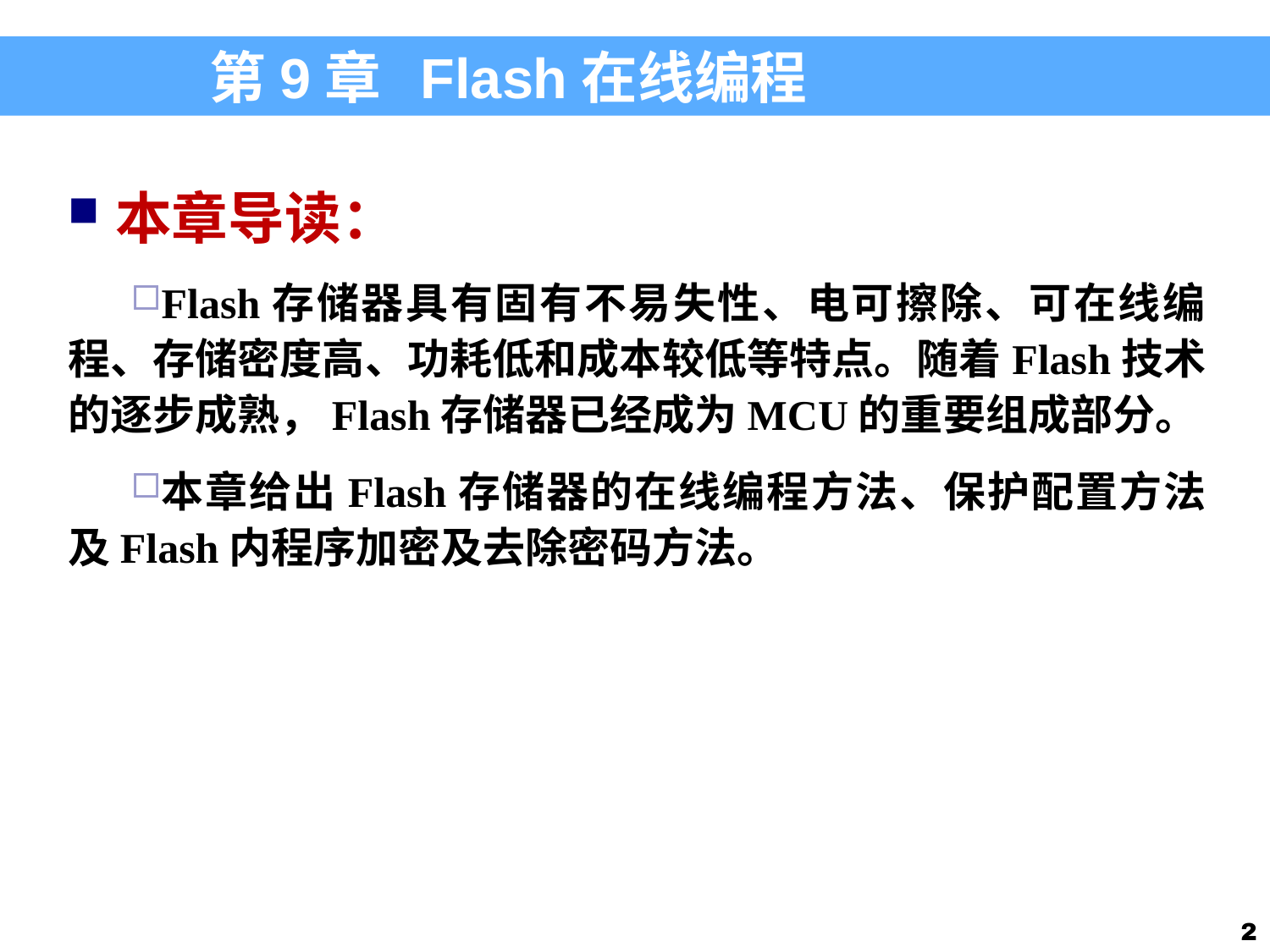

第9章  Flash在线编程
本章导读：
Flash存储器具有固有不易失性、电可擦除、可在线编程、存储密度高、功耗低和成本较低等特点。随着Flash技术的逐步成熟，Flash存储器已经成为MCU的重要组成部分。
本章给出Flash存储器的在线编程方法、保护配置方法及Flash内程序加密及去除密码方法。
2